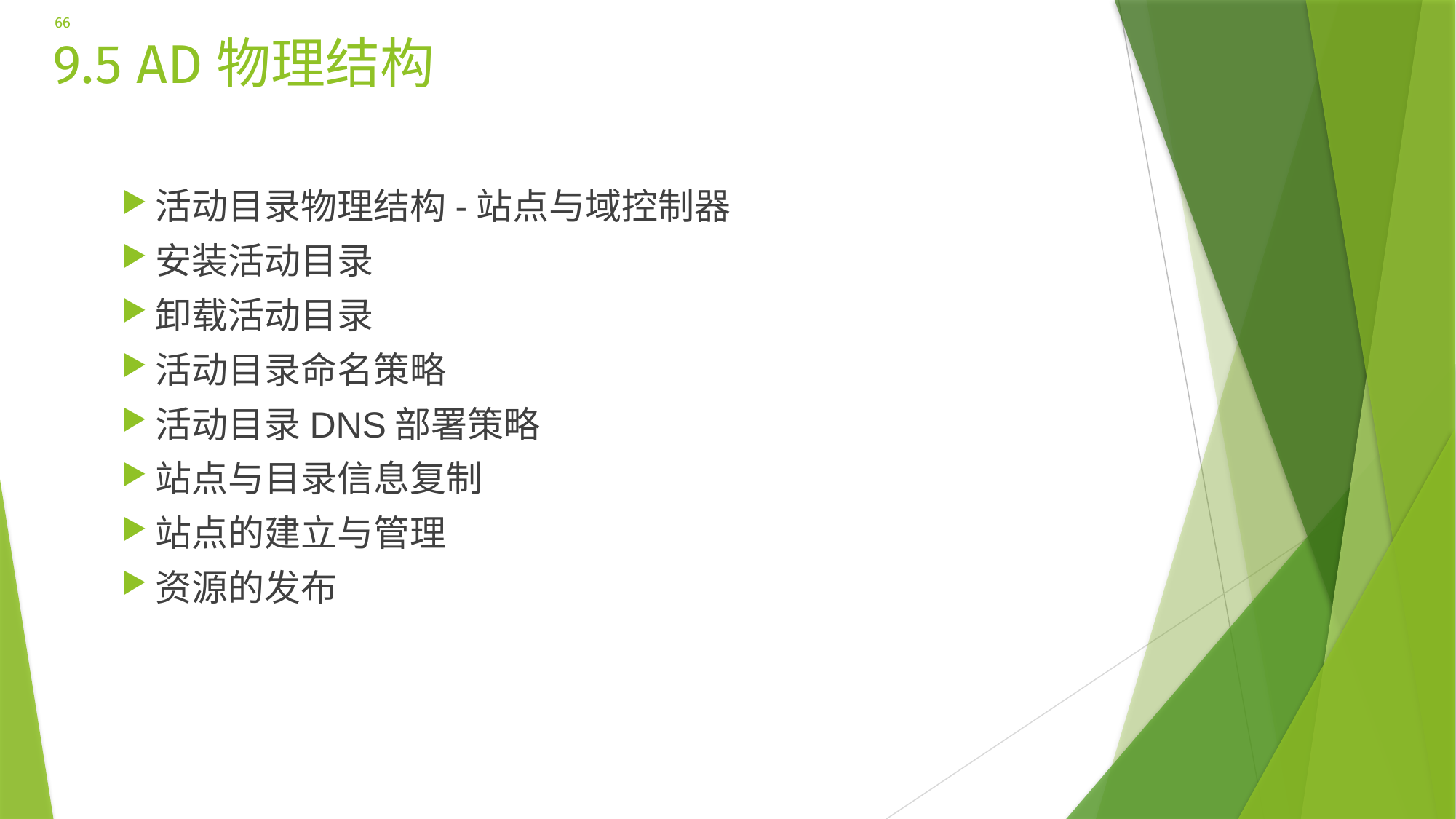

66
# 9.5 AD物理结构
活动目录物理结构-站点与域控制器
安装活动目录
卸载活动目录
活动目录命名策略
活动目录DNS部署策略
站点与目录信息复制
站点的建立与管理
资源的发布